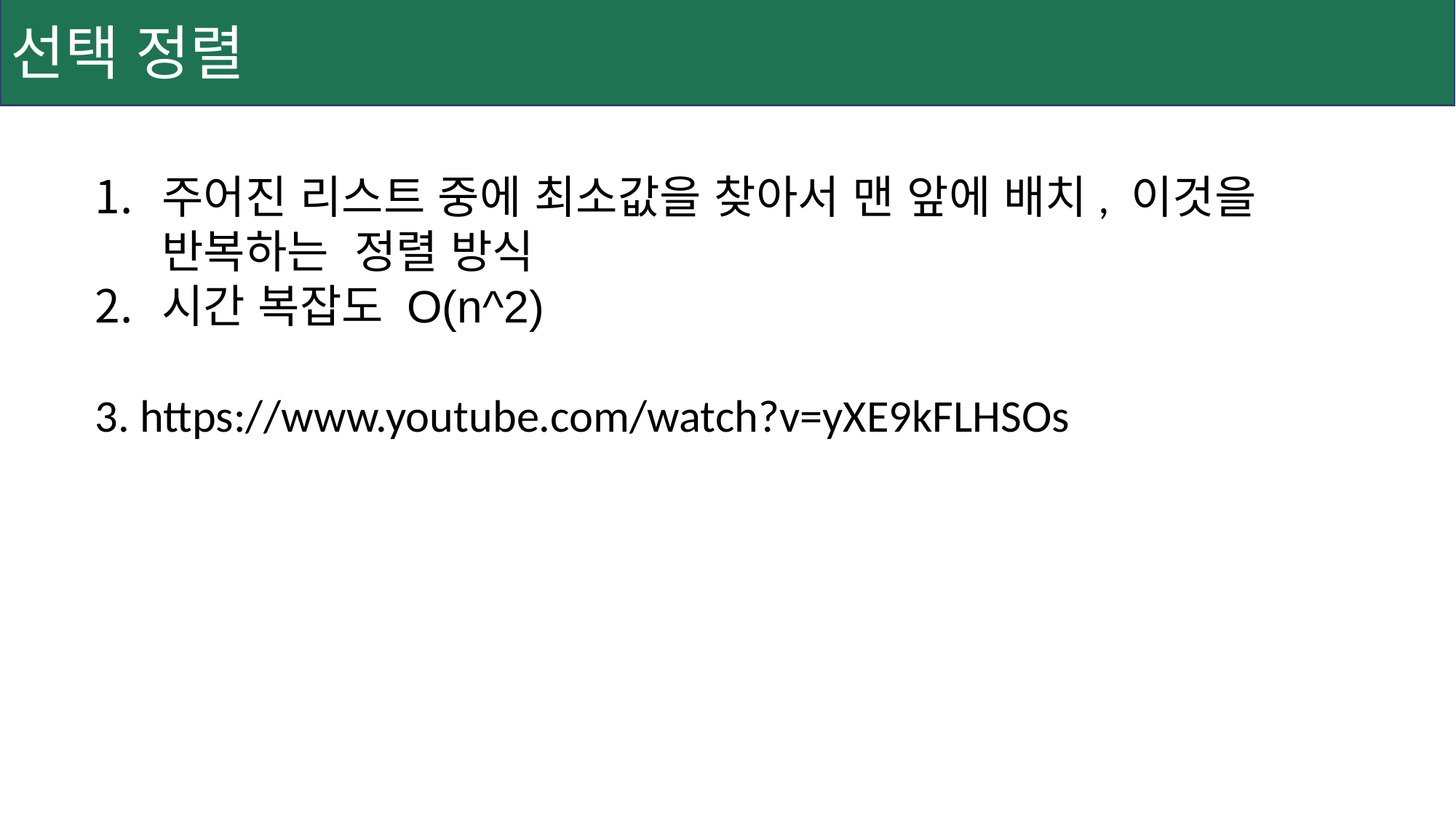

선택 정렬
주어진 리스트 중에 최소값을 찾아서 맨 앞에 배치, 이것을 반복하는  정렬 방식
시간 복잡도 O(n^2)

3. https://www.youtube.com/watch?v=yXE9kFLHSOs